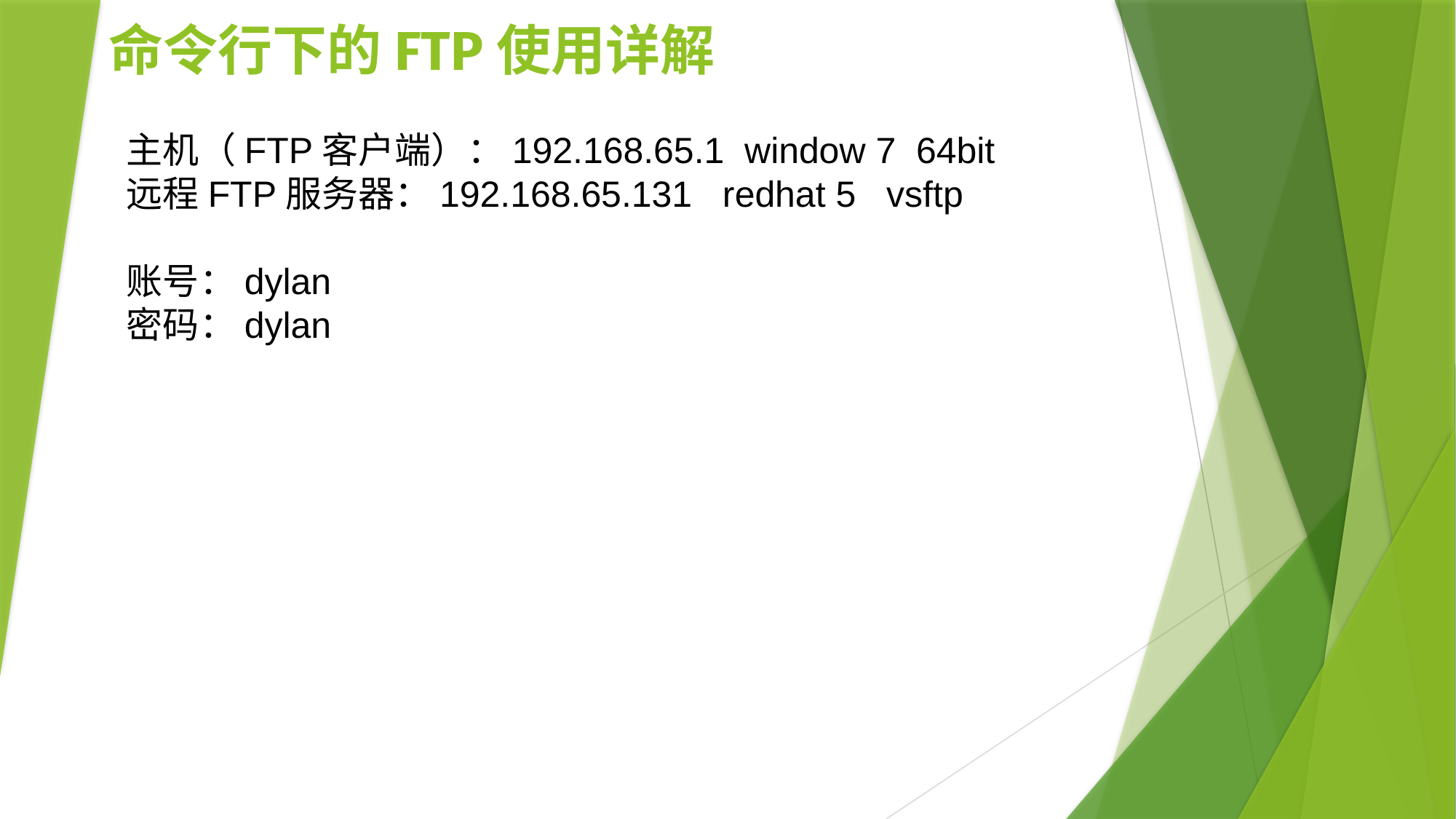

命令行下的FTP使用详解
主机（FTP客户端）：192.168.65.1  window 7  64bit
远程FTP服务器：192.168.65.131   redhat 5   vsftp

账号：dylan
密码：dylan